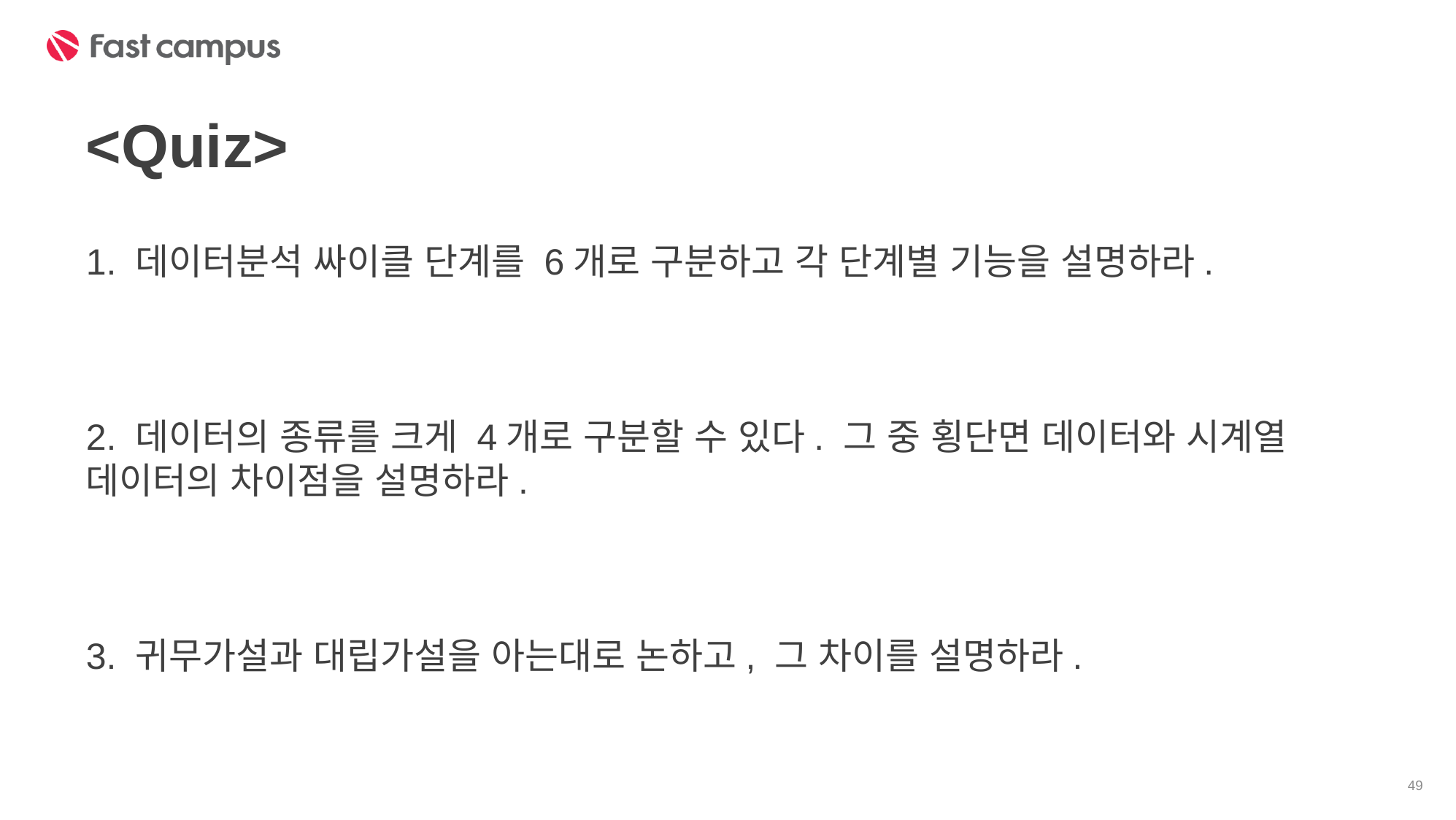

# <Quiz> 1. 데이터분석 싸이클 단계를 6개로 구분하고 각 단계별 기능을 설명하라. 2. 데이터의 종류를 크게 4개로 구분할 수 있다. 그 중 횡단면 데이터와 시계열 데이터의 차이점을 설명하라. 3. 귀무가설과 대립가설을 아는대로 논하고, 그 차이를 설명하라.
49